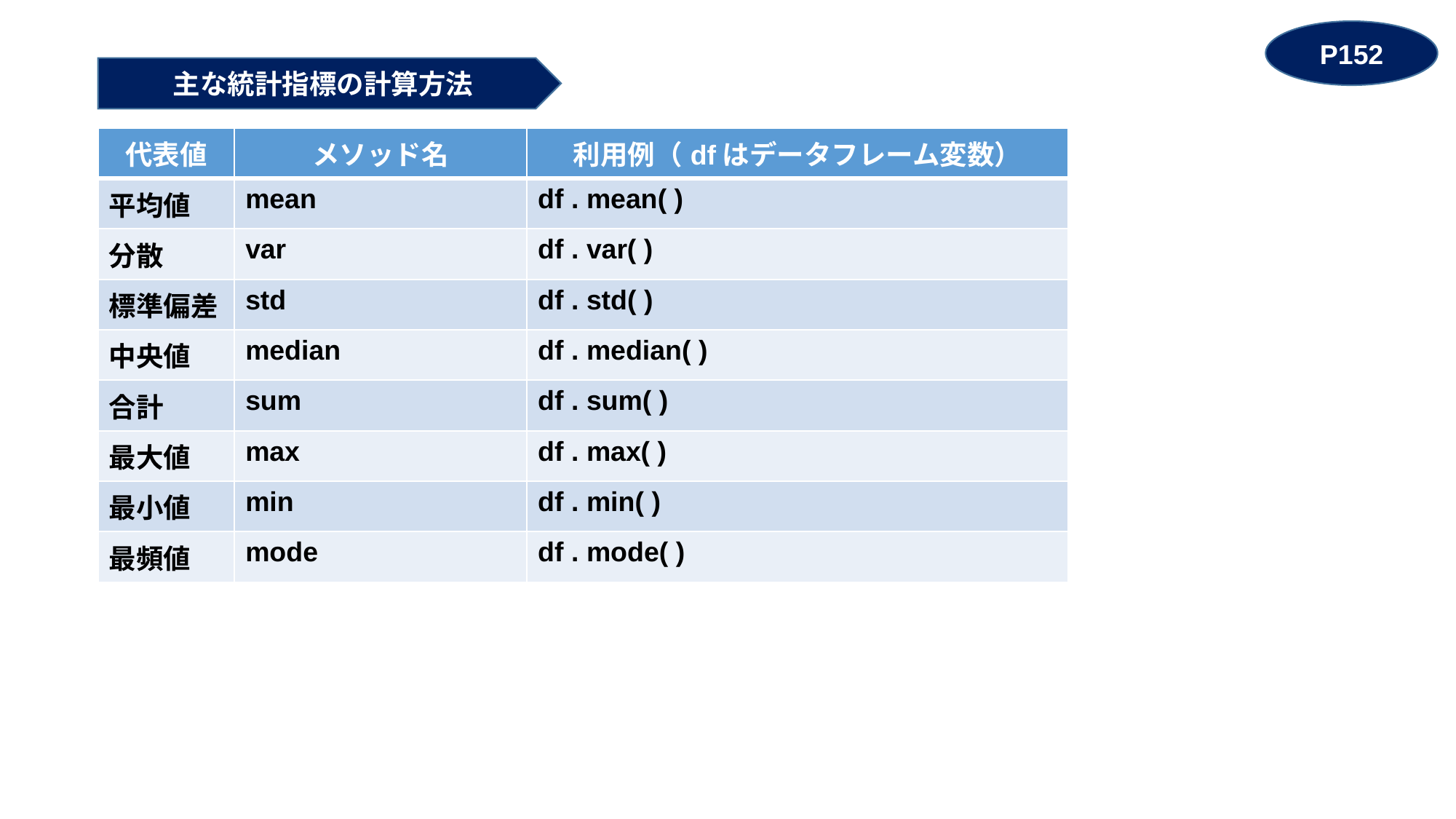

P152
主な統計指標の計算方法
| 代表値 | メソッド名 | 利用例（dfはデータフレーム変数） |
| --- | --- | --- |
| 平均値 | mean | df . mean( ) |
| 分散 | var | df . var( ) |
| 標準偏差 | std | df . std( ) |
| 中央値 | median | df . median( ) |
| 合計 | sum | df . sum( ) |
| 最大値 | max | df . max( ) |
| 最小値 | min | df . min( ) |
| 最頻値 | mode | df . mode( ) |